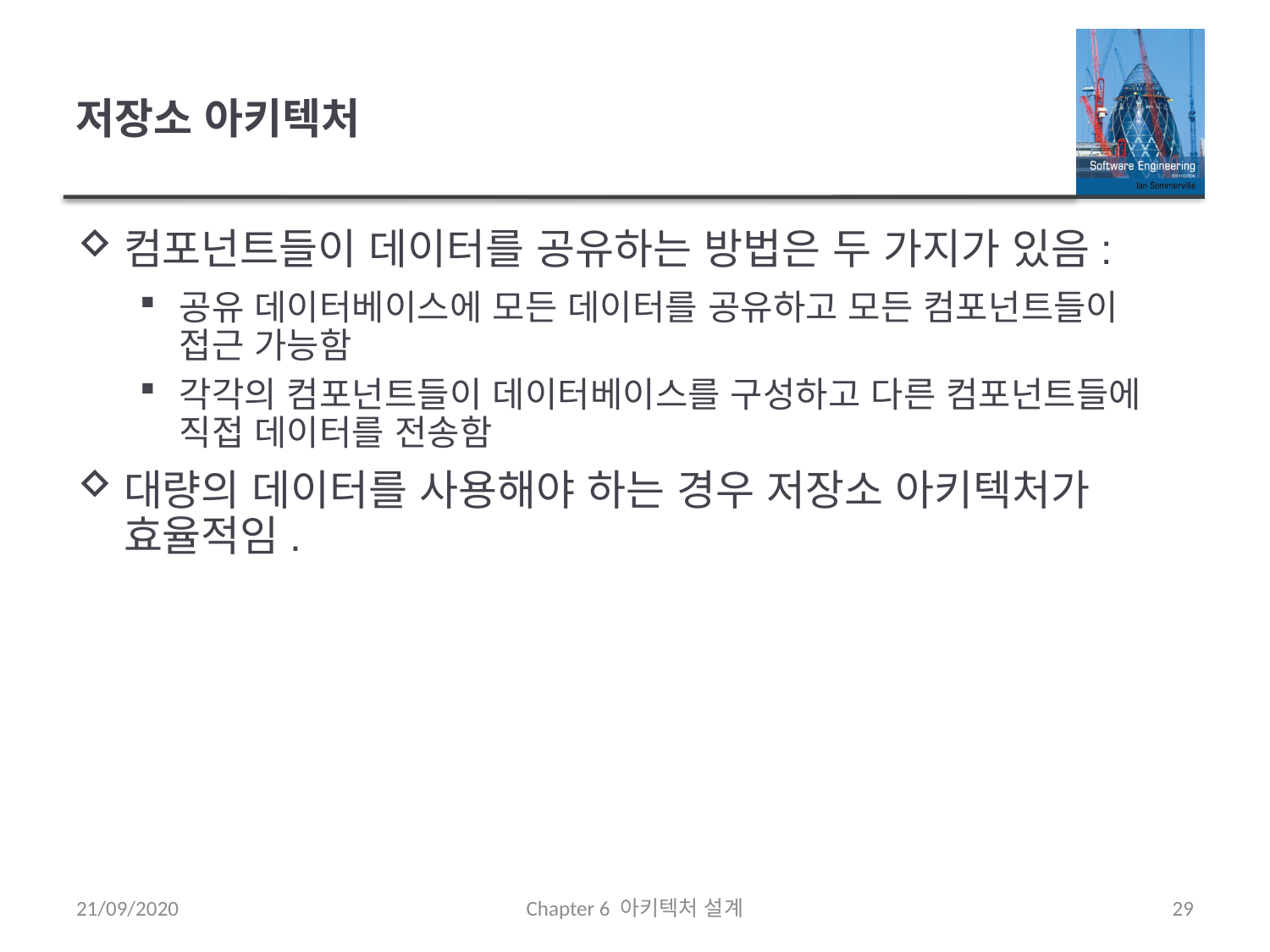

# 저장소 아키텍처
컴포넌트들이 데이터를 공유하는 방법은 두 가지가 있음:
공유 데이터베이스에 모든 데이터를 공유하고 모든 컴포넌트들이 접근 가능함
각각의 컴포넌트들이 데이터베이스를 구성하고 다른 컴포넌트들에 직접 데이터를 전송함
대량의 데이터를 사용해야 하는 경우 저장소 아키텍처가 효율적임.
21/09/2020
Chapter 6 아키텍처 설계
29